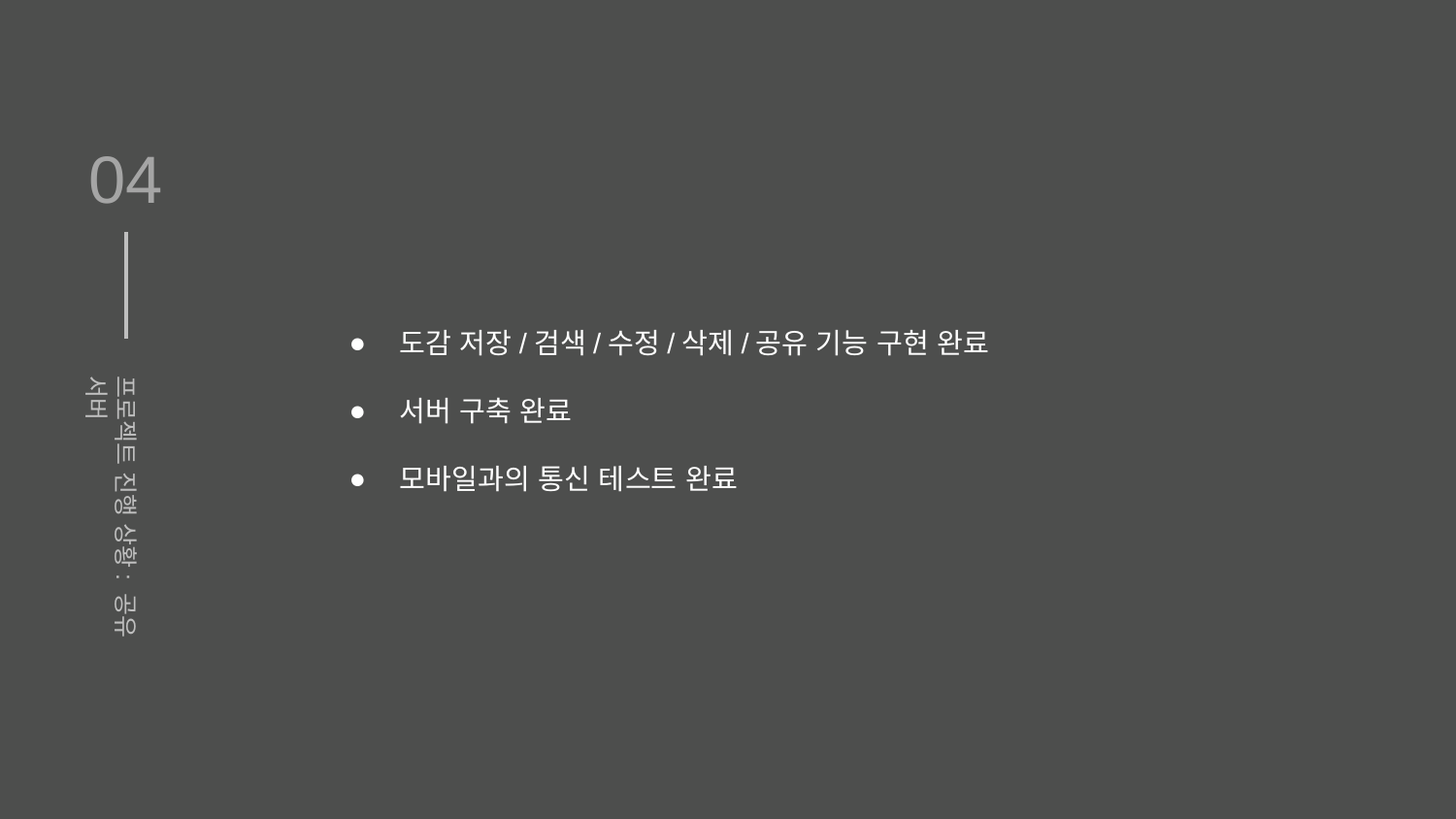

04
프로젝트 진행 상황: 공유 서버
도감 저장/검색/수정/삭제/공유 기능 구현 완료

서버 구축 완료

모바일과의 통신 테스트 완료